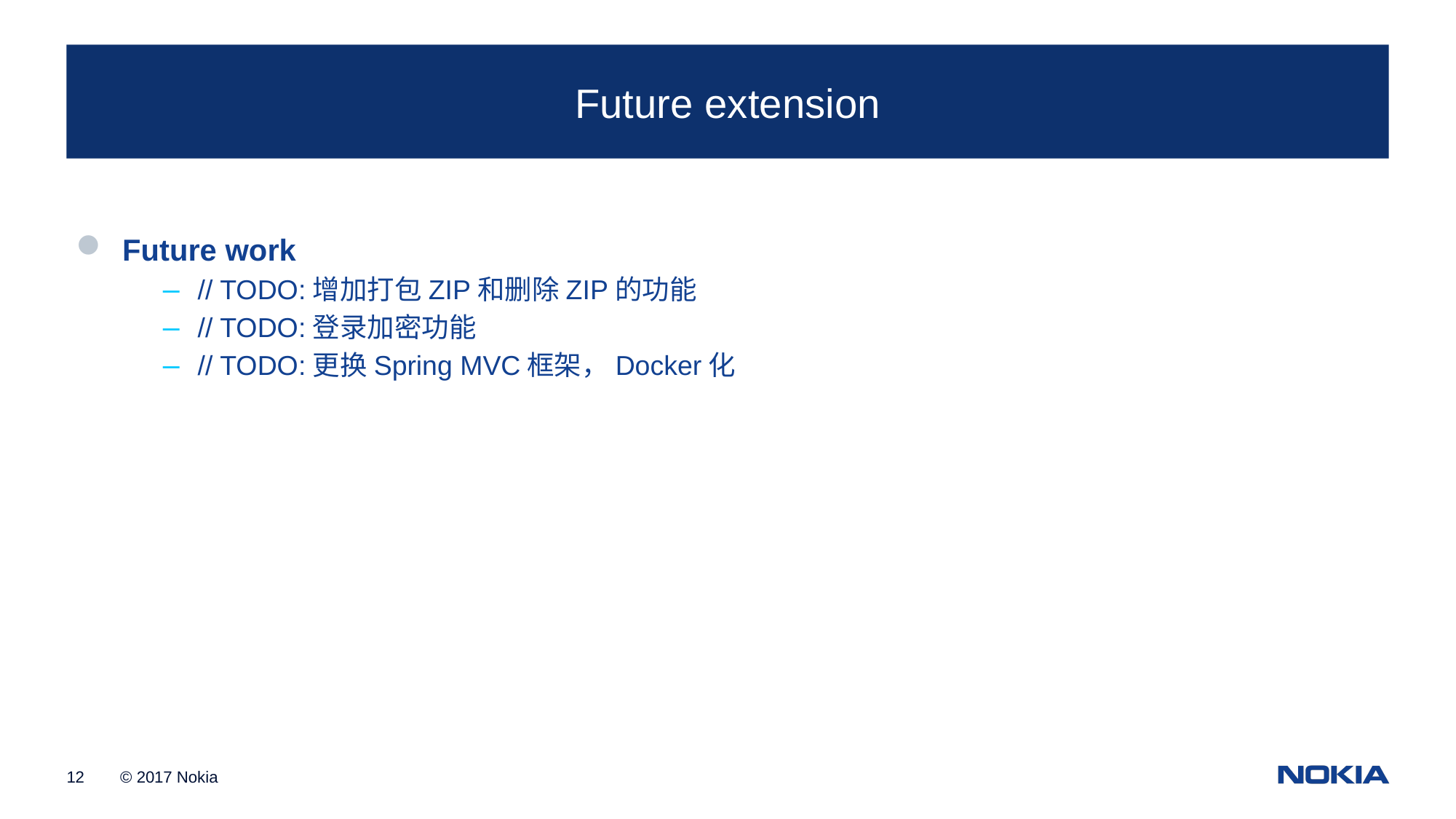

Future extension

Future work
// TODO:增加打包ZIP和删除ZIP的功能
// TODO:登录加密功能
// TODO:更换Spring MVC框架，Docker化